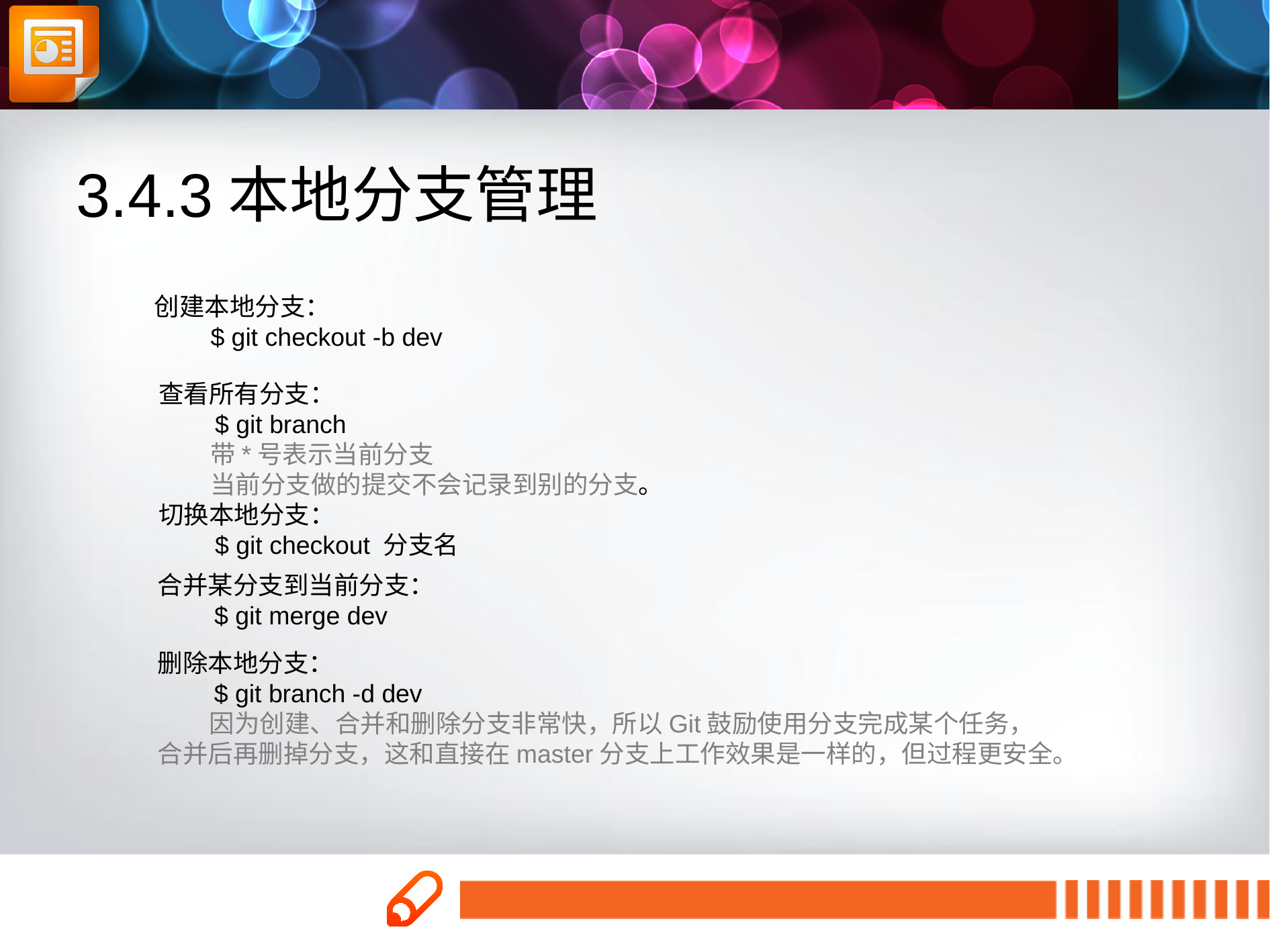

3.4.3本地分支管理
创建本地分支：
        $ git checkout -b dev
查看所有分支：
        $ git branch
        带*号表示当前分支
        当前分支做的提交不会记录到别的分支。
切换本地分支：
        $ git checkout 分支名
合并某分支到当前分支：
        $ git merge dev
删除本地分支：
        $ git branch -d dev
        因为创建、合并和删除分支非常快，所以Git鼓励使用分支完成某个任务，
合并后再删掉分支，这和直接在master分支上工作效果是一样的，但过程更安全。